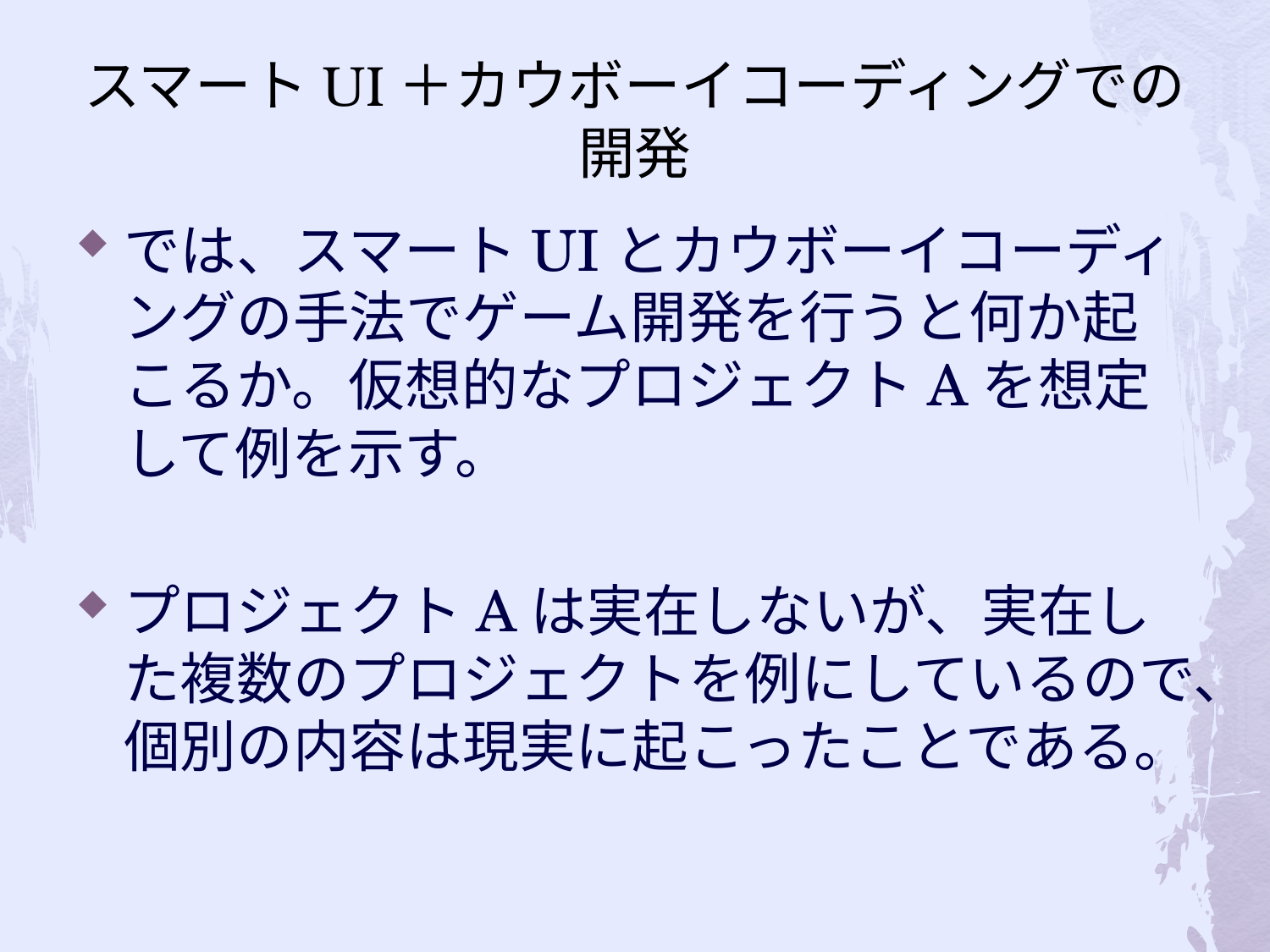

# スマートUI＋カウボーイコーディングでの開発
では、スマートUIとカウボーイコーディングの手法でゲーム開発を行うと何か起こるか。仮想的なプロジェクトAを想定して例を示す。

プロジェクトAは実在しないが、実在した複数のプロジェクトを例にしているので、個別の内容は現実に起こったことである。